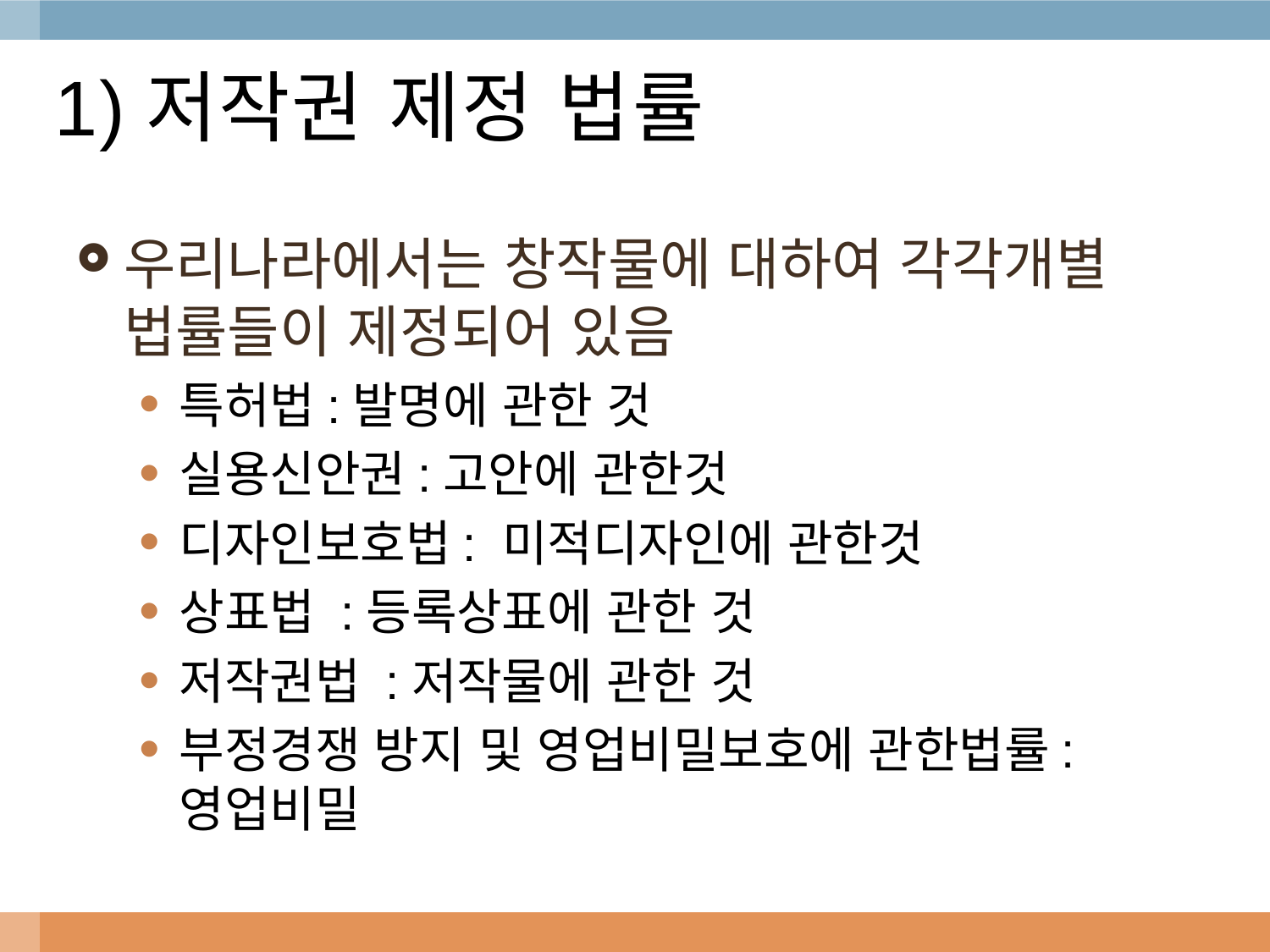

# 1)저작권 제정 법률
우리나라에서는 창작물에 대하여 각각개별 법률들이 제정되어 있음
특허법:발명에 관한 것
실용신안권:고안에 관한것
디자인보호법: 미적디자인에 관한것
상표법 :등록상표에 관한 것
저작권법 :저작물에 관한 것
부정경쟁 방지 및 영업비밀보호에 관한법률:영업비밀